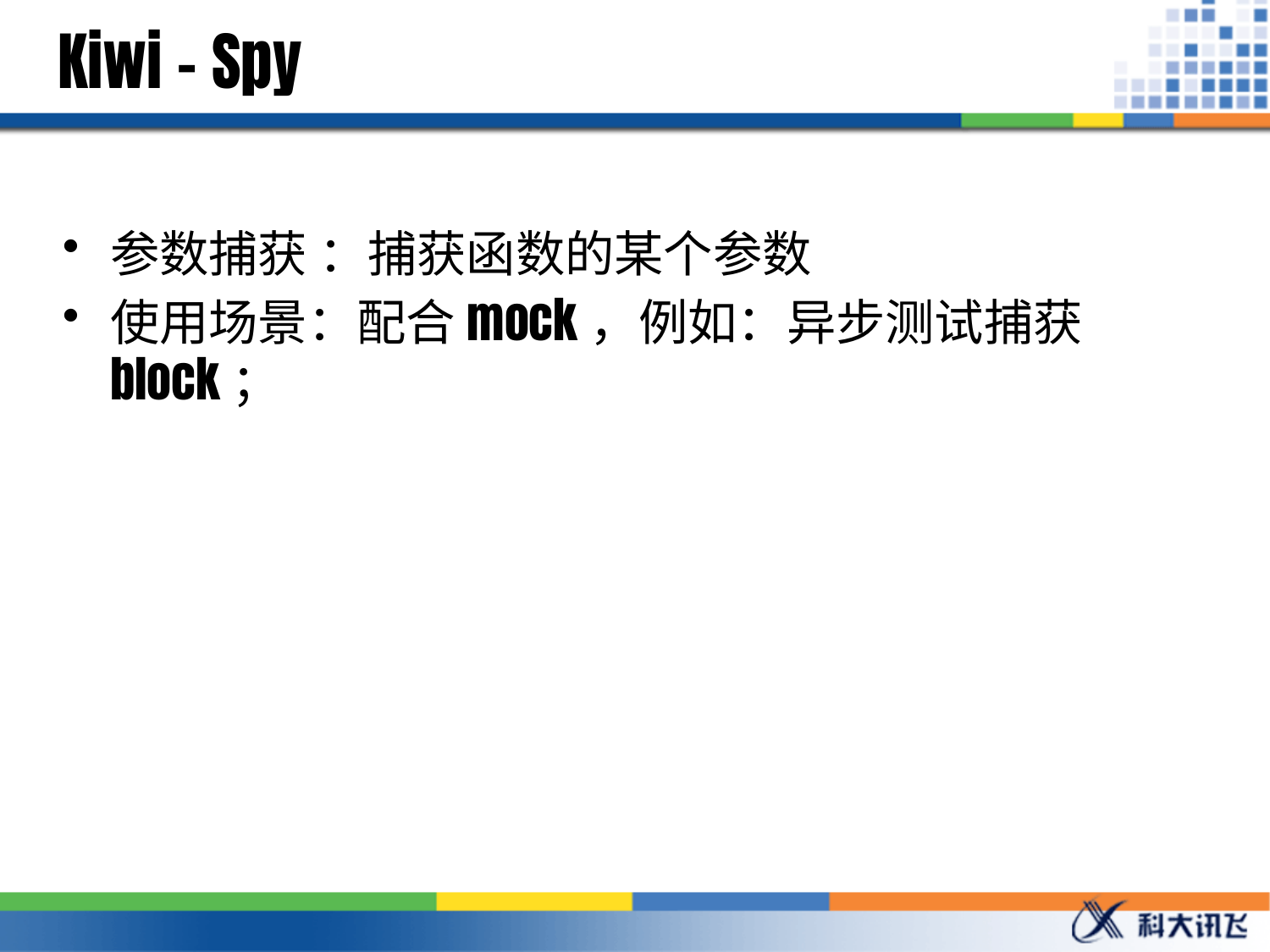

# Kiwi - Spy
参数捕获 ：捕获函数的某个参数
使用场景：配合mock，例如：异步测试捕获block；